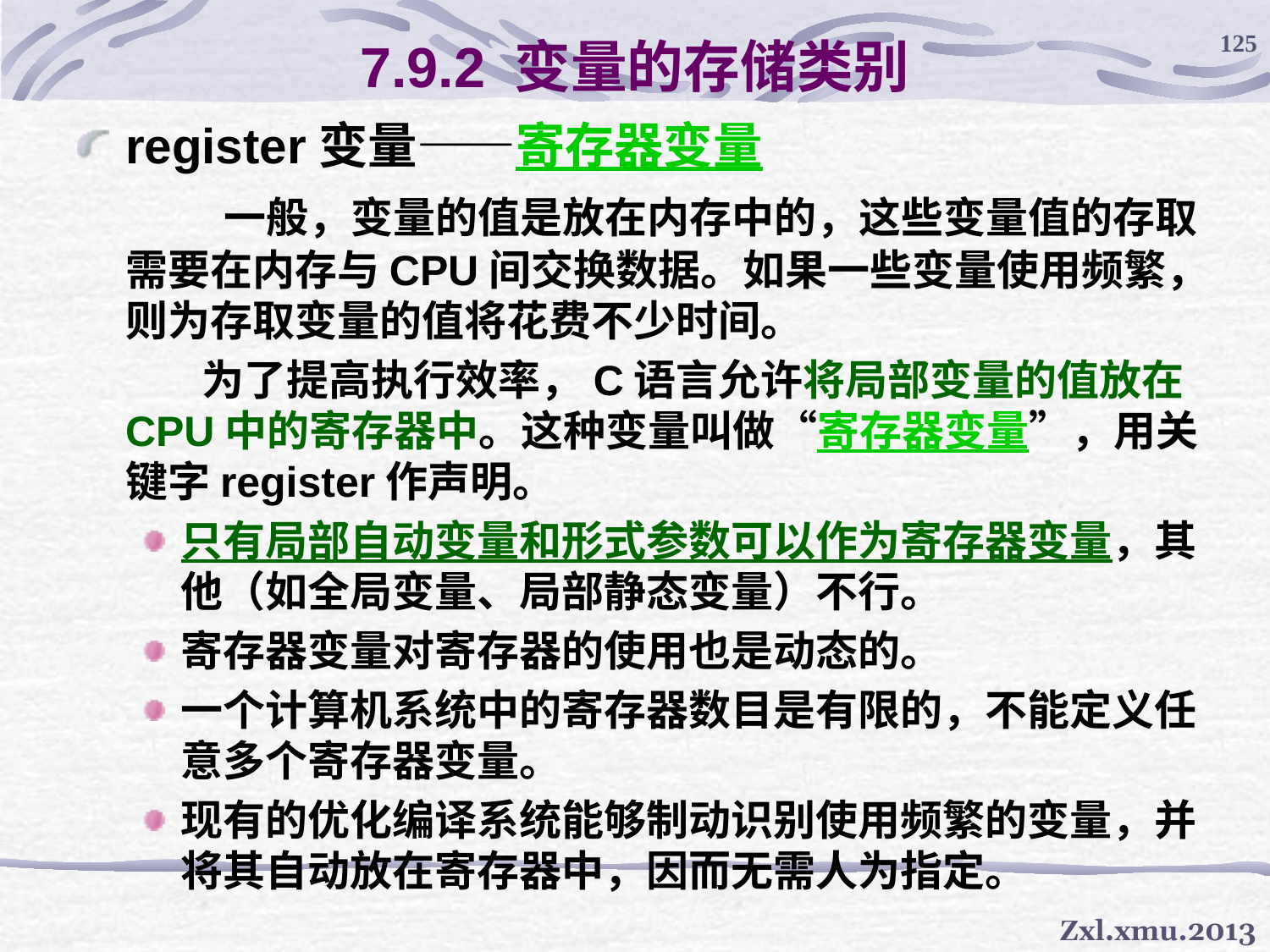

125
# 7.9.2 变量的存储类别
register变量——寄存器变量
            一般，变量的值是放在内存中的，这些变量值的存取需要在内存与CPU间交换数据。如果一些变量使用频繁，则为存取变量的值将花费不少时间。
            为了提高执行效率，C语言允许将局部变量的值放在CPU中的寄存器中。这种变量叫做“寄存器变量”，用关键字register作声明。
只有局部自动变量和形式参数可以作为寄存器变量，其他（如全局变量、局部静态变量）不行。
寄存器变量对寄存器的使用也是动态的。
一个计算机系统中的寄存器数目是有限的，不能定义任意多个寄存器变量。
现有的优化编译系统能够制动识别使用频繁的变量，并将其自动放在寄存器中，因而无需人为指定。